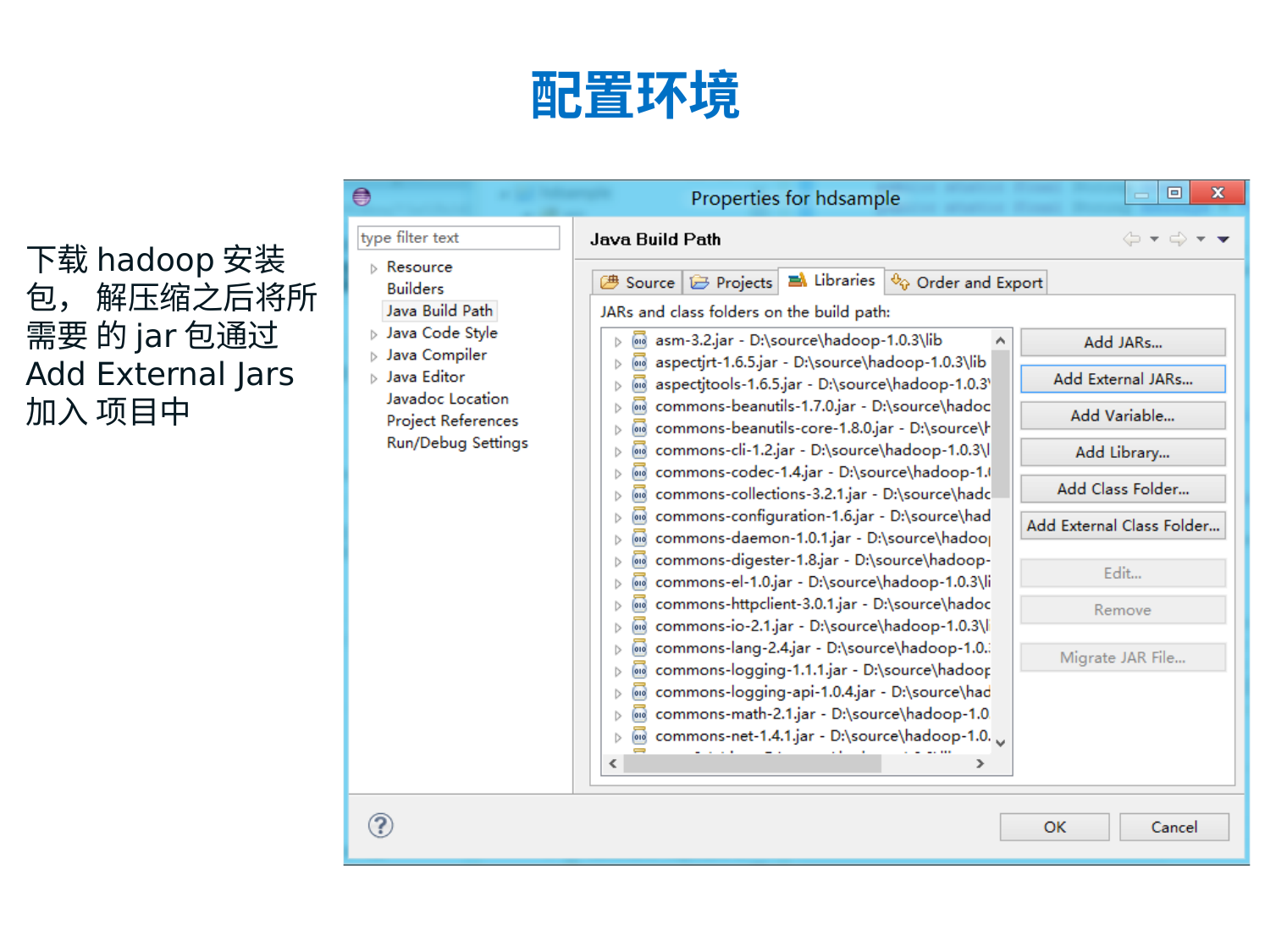

# 配置环境

下载hadoop安装包， 解压缩之后将所需要 的jar包通过Add External Jars加入 项目中